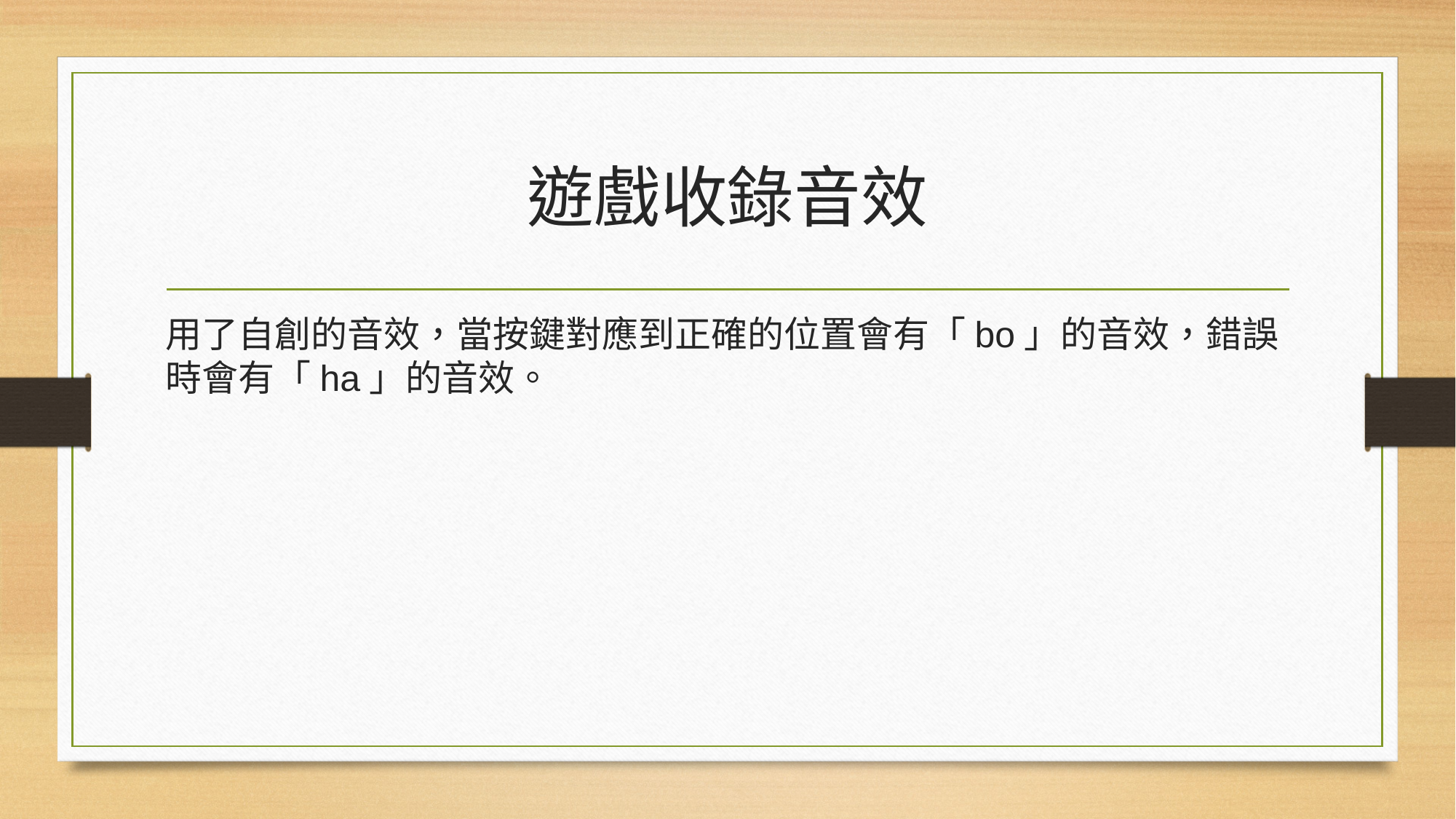

# 遊戲收錄音效
用了自創的音效，當按鍵對應到正確的位置會有「bo」的音效，錯誤時會有「ha」的音效。